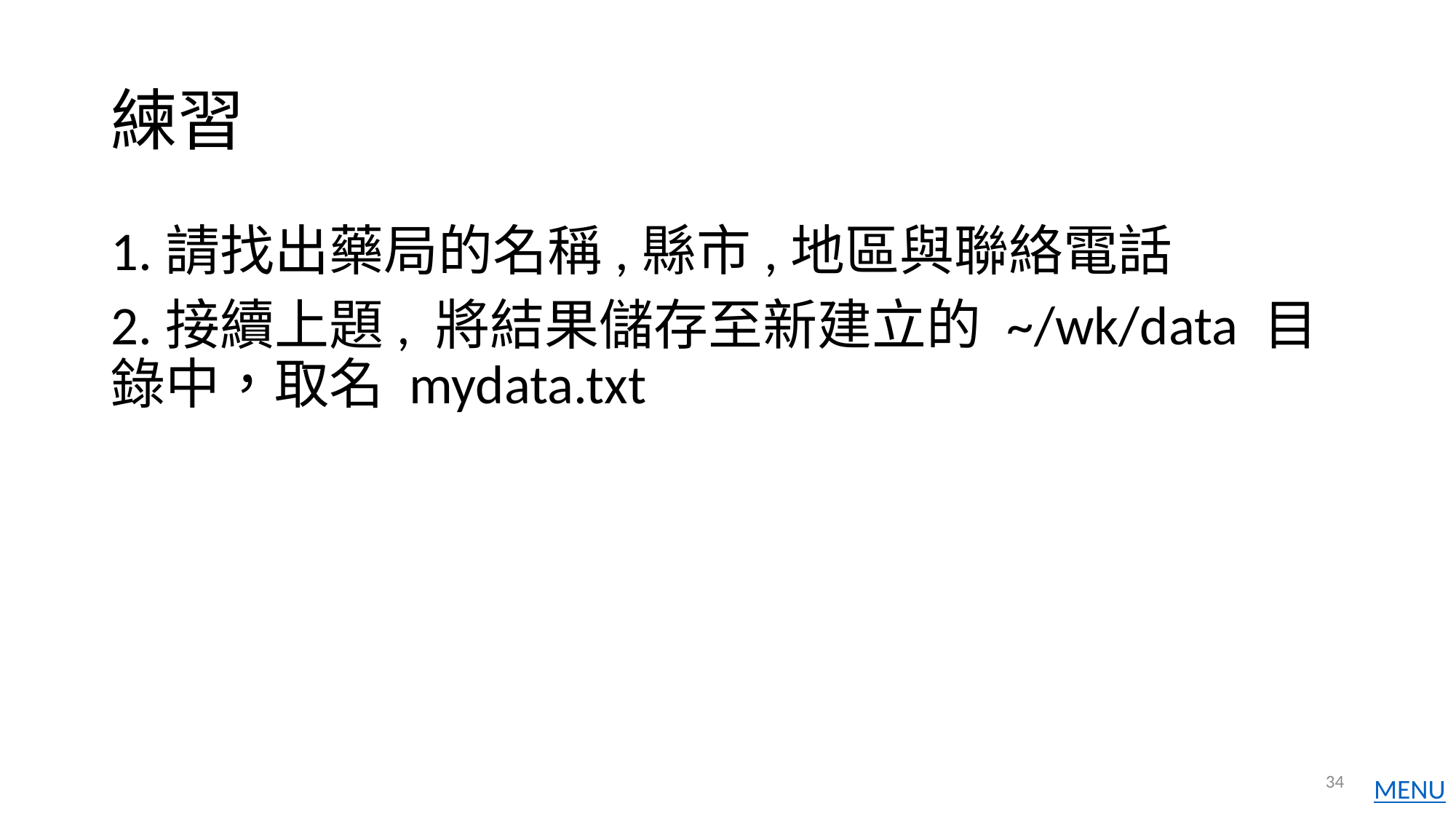

# 練習
1.請找出藥局的名稱,縣市,地區與聯絡電話
2.接續上題, 將結果儲存至新建立的 ~/wk/data 目錄中，取名 mydata.txt

34